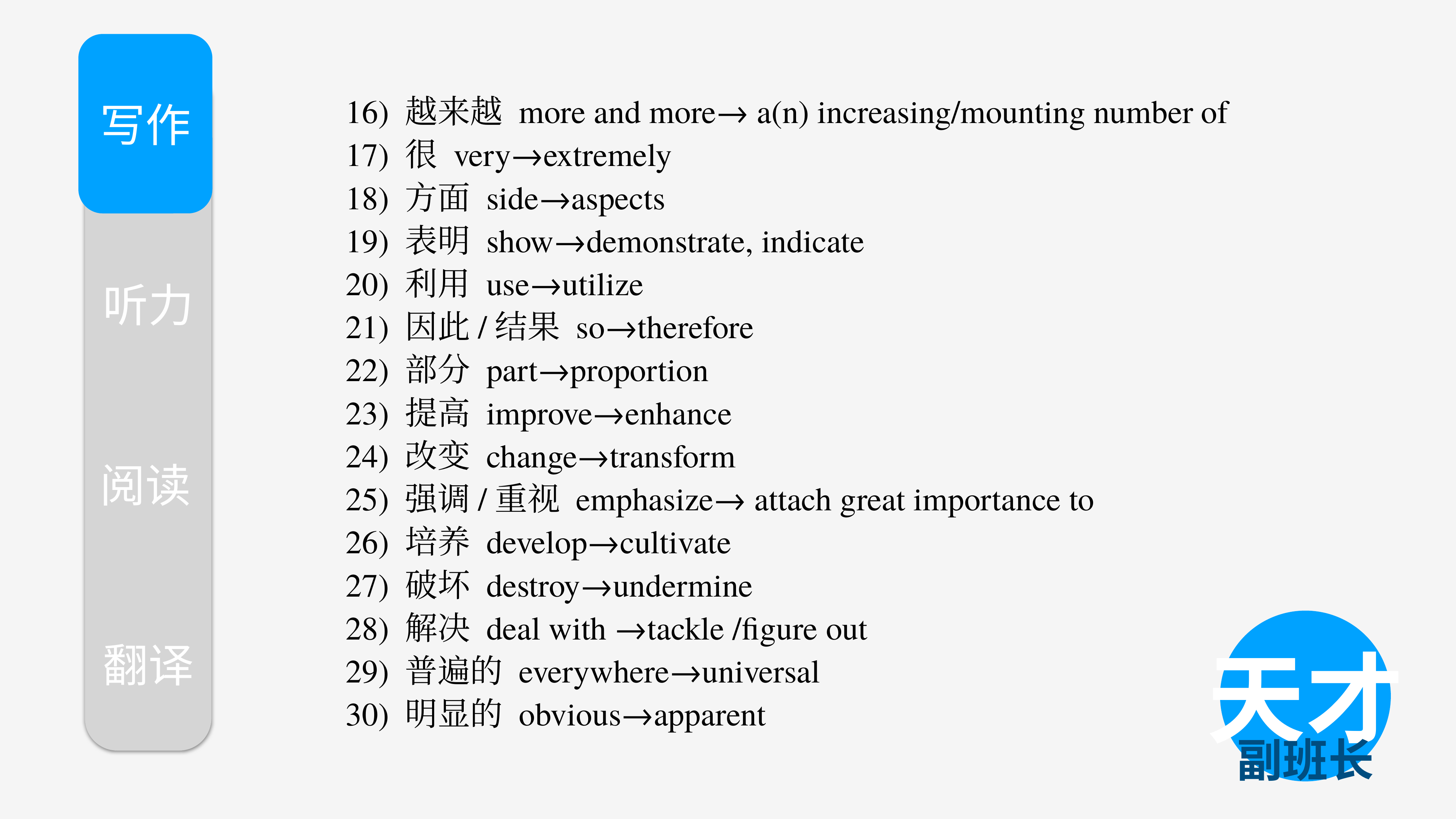

16) 越来越 more and more→ a(n) increasing/mounting number of
17) 很 very→extremely
18) 方面 side→aspects
19) 表明 show→demonstrate, indicate
20) 利用 use→utilize
21) 因此/结果 so→therefore
22) 部分 part→proportion
23) 提高 improve→enhance
24) 改变 change→transform
25) 强调/重视 emphasize→ attach great importance to
26) 培养 develop→cultivate
27) 破坏 destroy→undermine
28) 解决 deal with →tackle /figure out
29) 普遍的 everywhere→universal
30) 明显的 obvious→apparent

写作
听力
阅读
翻译